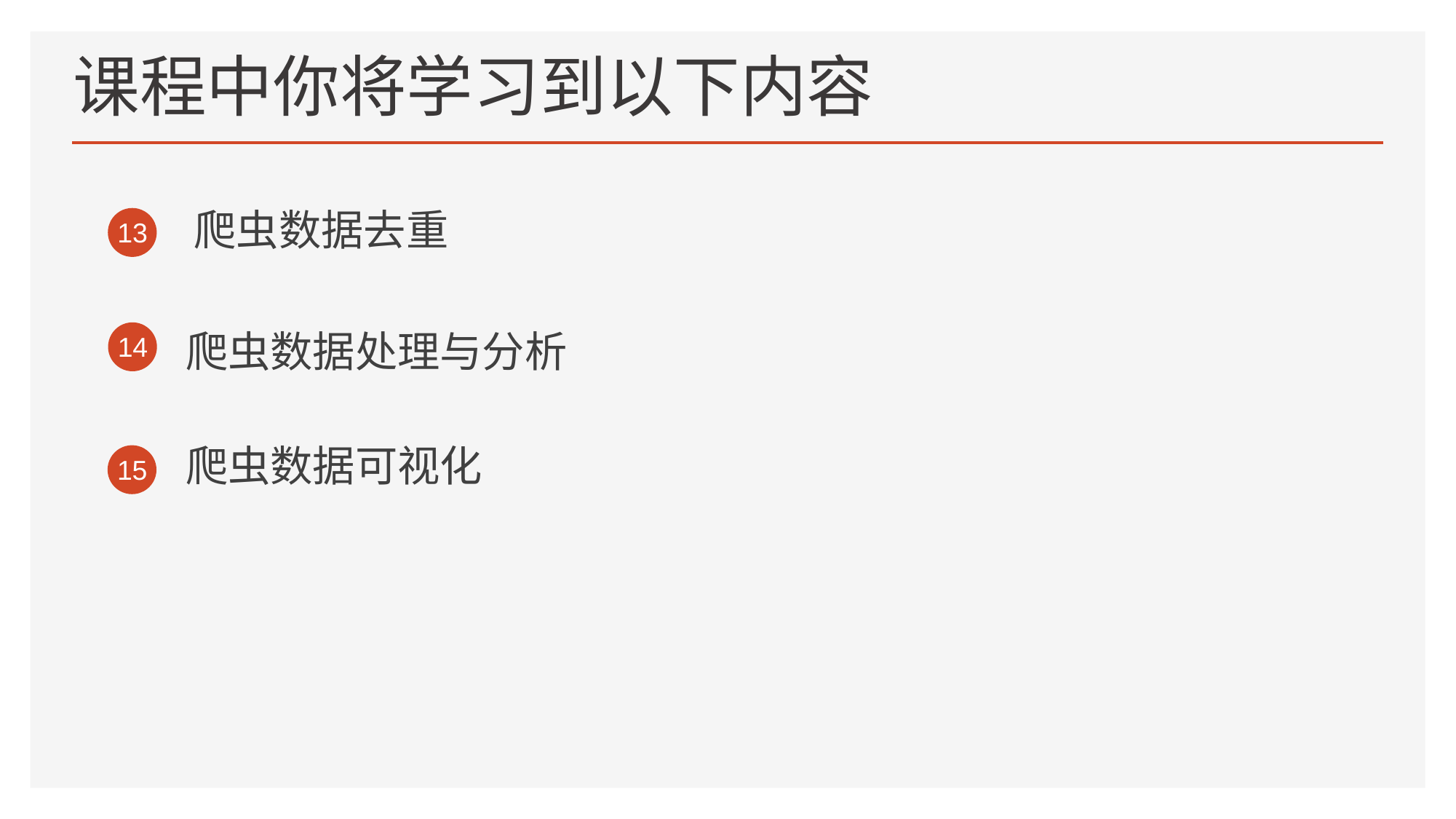

# 课程中你将学习到以下内容

13
爬虫数据去重

14
爬虫数据处理与分析

15
爬虫数据可视化